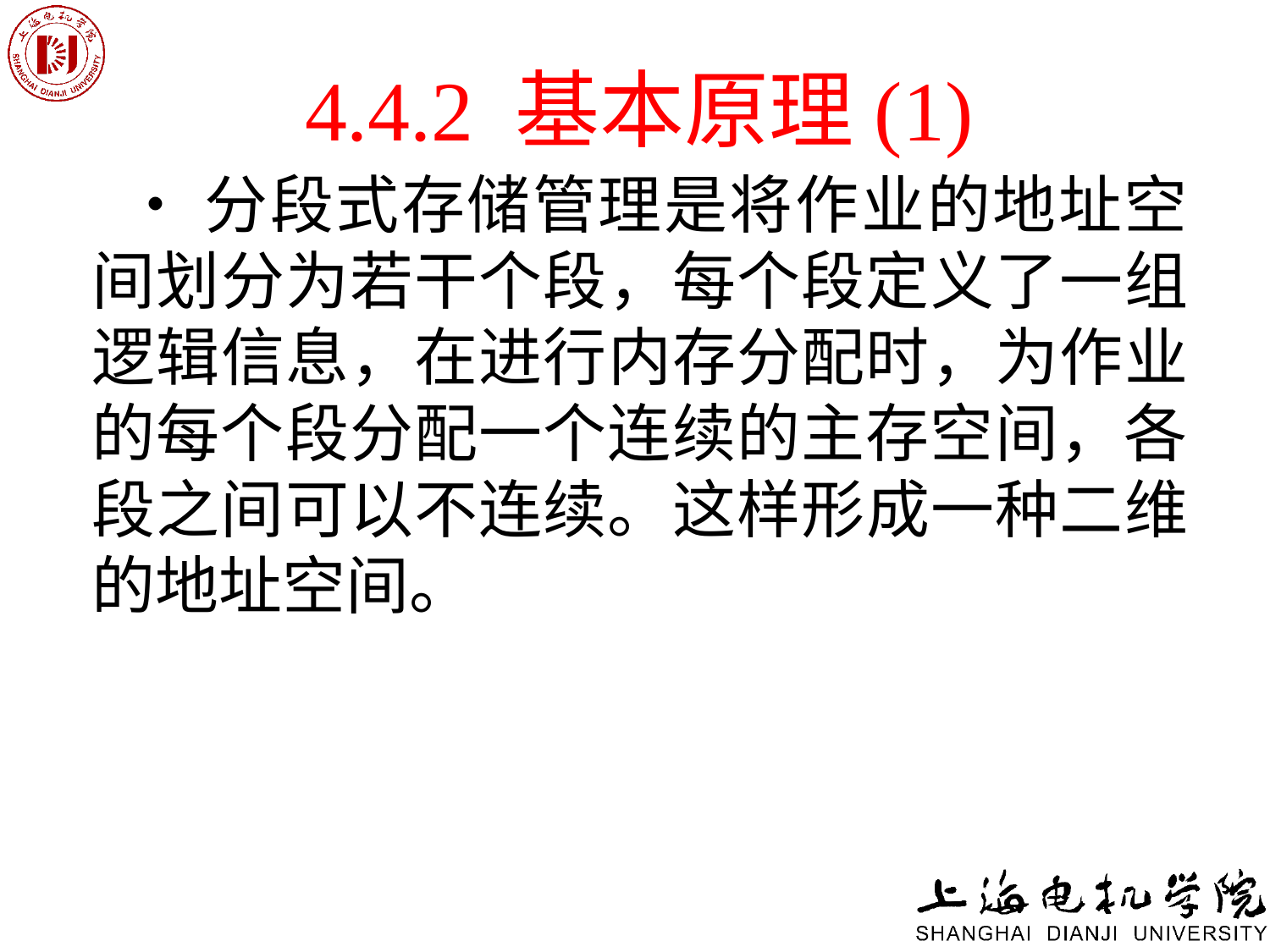

# 4.4.2 基本原理(1)
  •分段式存储管理是将作业的地址空间划分为若干个段，每个段定义了一组逻辑信息，在进行内存分配时，为作业的每个段分配一个连续的主存空间，各段之间可以不连续。这样形成一种二维的地址空间。